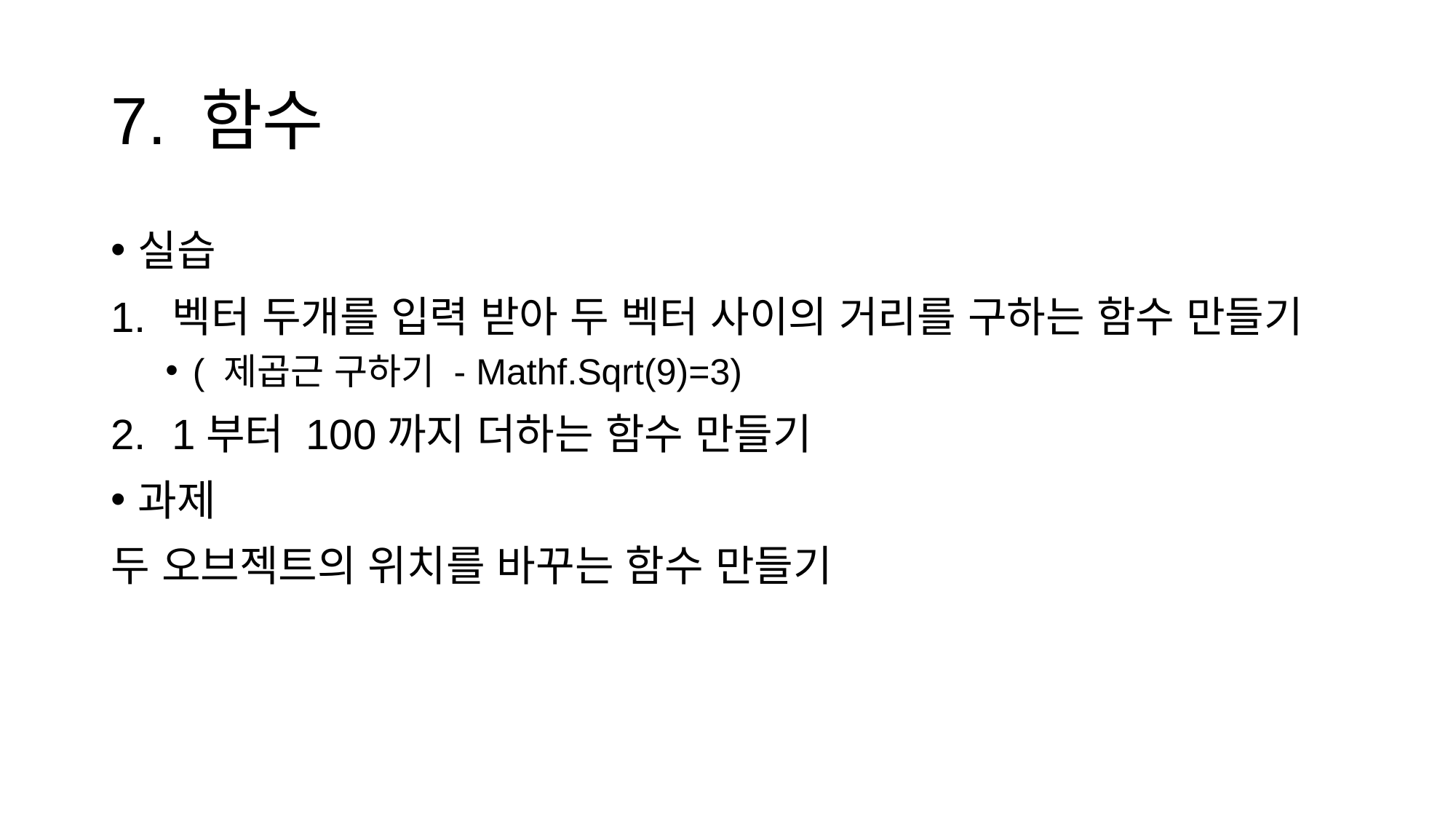

# 7. 함수
실습
벡터 두개를 입력 받아 두 벡터 사이의 거리를 구하는 함수 만들기
( 제곱근 구하기 - Mathf.Sqrt(9)=3)
1부터 100까지 더하는 함수 만들기
과제
두 오브젝트의 위치를 바꾸는 함수 만들기